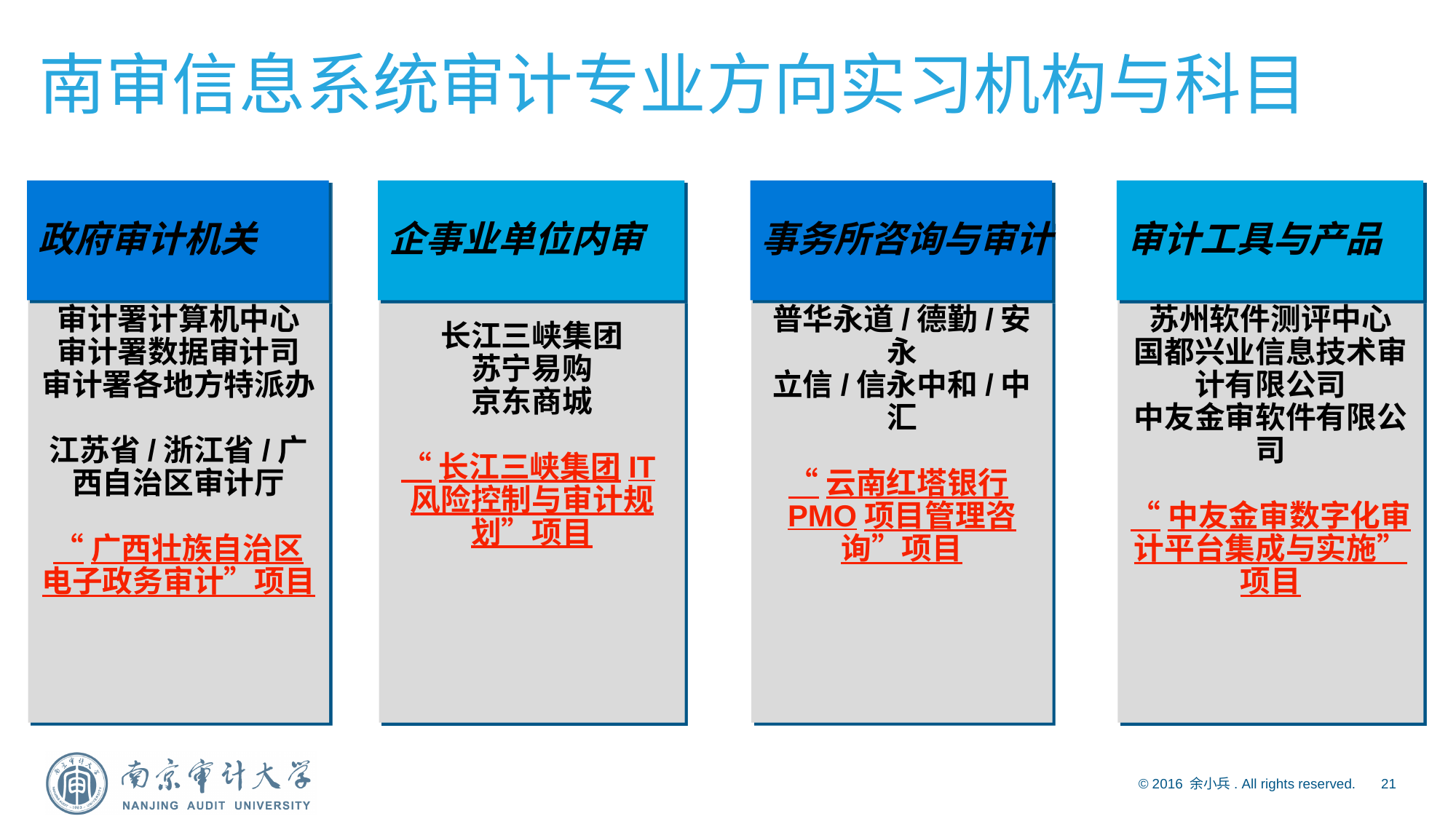

# 南审信息系统审计专业方向实习机构与科目
政府审计机关
审计署计算机中心
审计署数据审计司
审计署各地方特派办

江苏省/浙江省/广西自治区审计厅

“广西壮族自治区电子政务审计”项目
企事业单位内审
长江三峡集团
苏宁易购
京东商城

“长江三峡集团IT风险控制与审计规划”项目

事务所咨询与审计
普华永道/德勤/安永
立信/信永中和/中汇

“云南红塔银行PMO项目管理咨询”项目

审计工具与产品
苏州软件测评中心
国都兴业信息技术审计有限公司
中友金审软件有限公司

“中友金审数字化审计平台集成与实施”项目